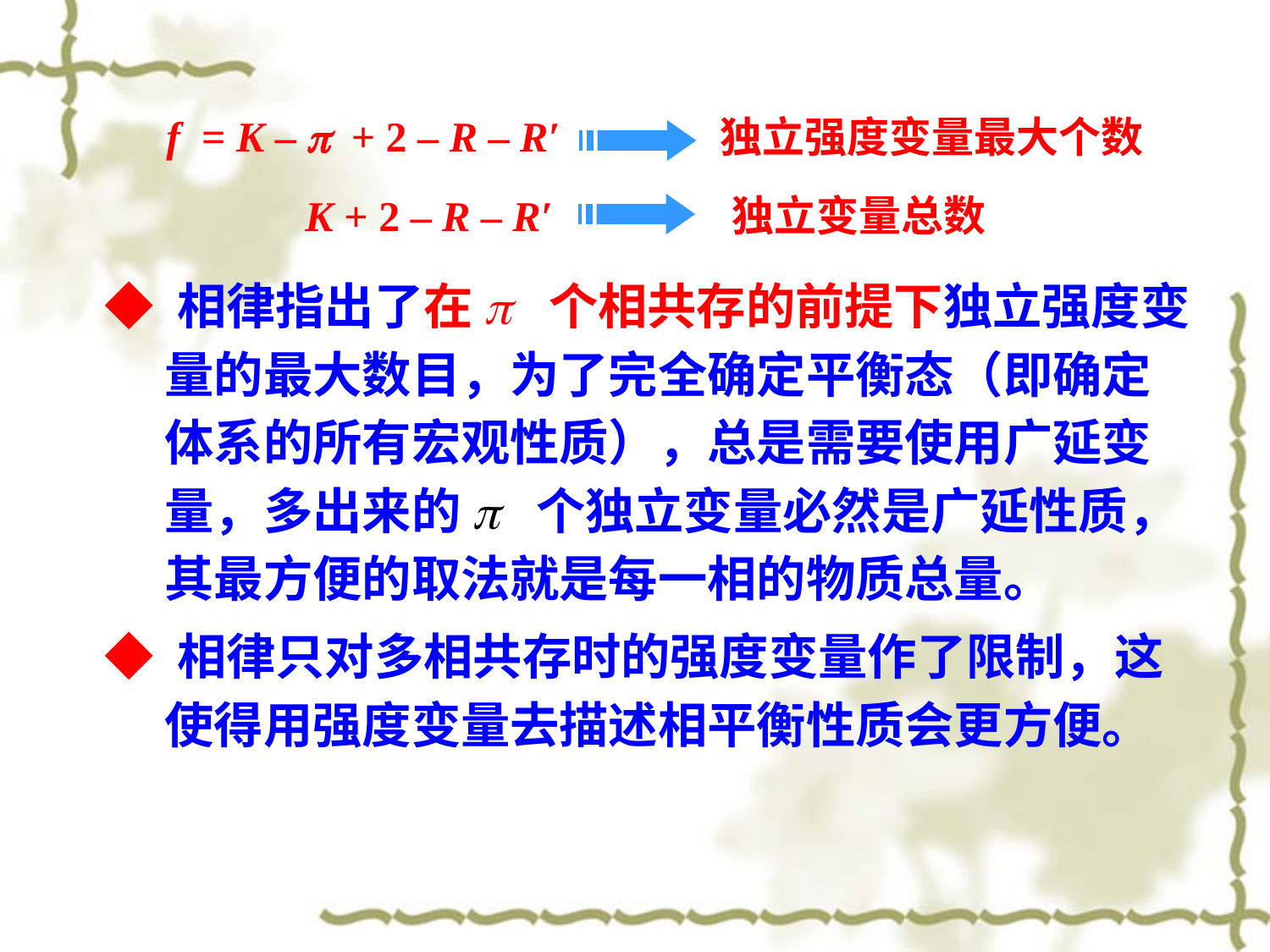

f  = K – π  + 2 – R – R′
独立强度变量最大个数

K + 2 – R – R′                独立变量总数

◆ 相律指出了在π 个相共存的前提下独立强度变量的最大数目，为了完全确定平衡态（即确定体系的所有宏观性质），总是需要使用广延变量，多出来的π 个独立变量必然是广延性质，其最方便的取法就是每一相的物质总量。
◆ 相律只对多相共存时的强度变量作了限制，这使得用强度变量去描述相平衡性质会更方便。